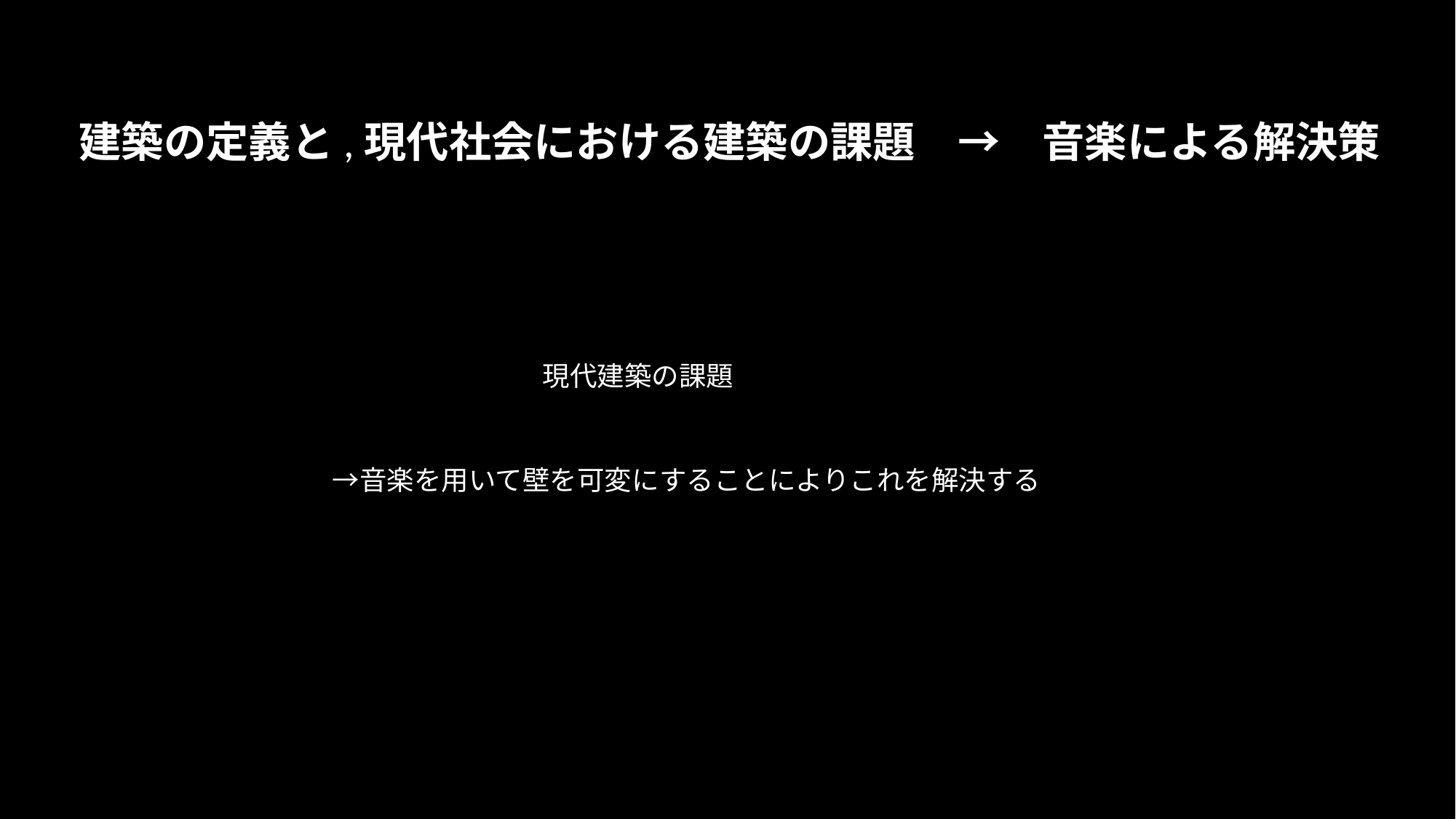

# 建築の定義と,現代社会における建築の課題　→　音楽による解決策
現代建築の課題
　→音楽を用いて壁を可変にすることによりこれを解決する